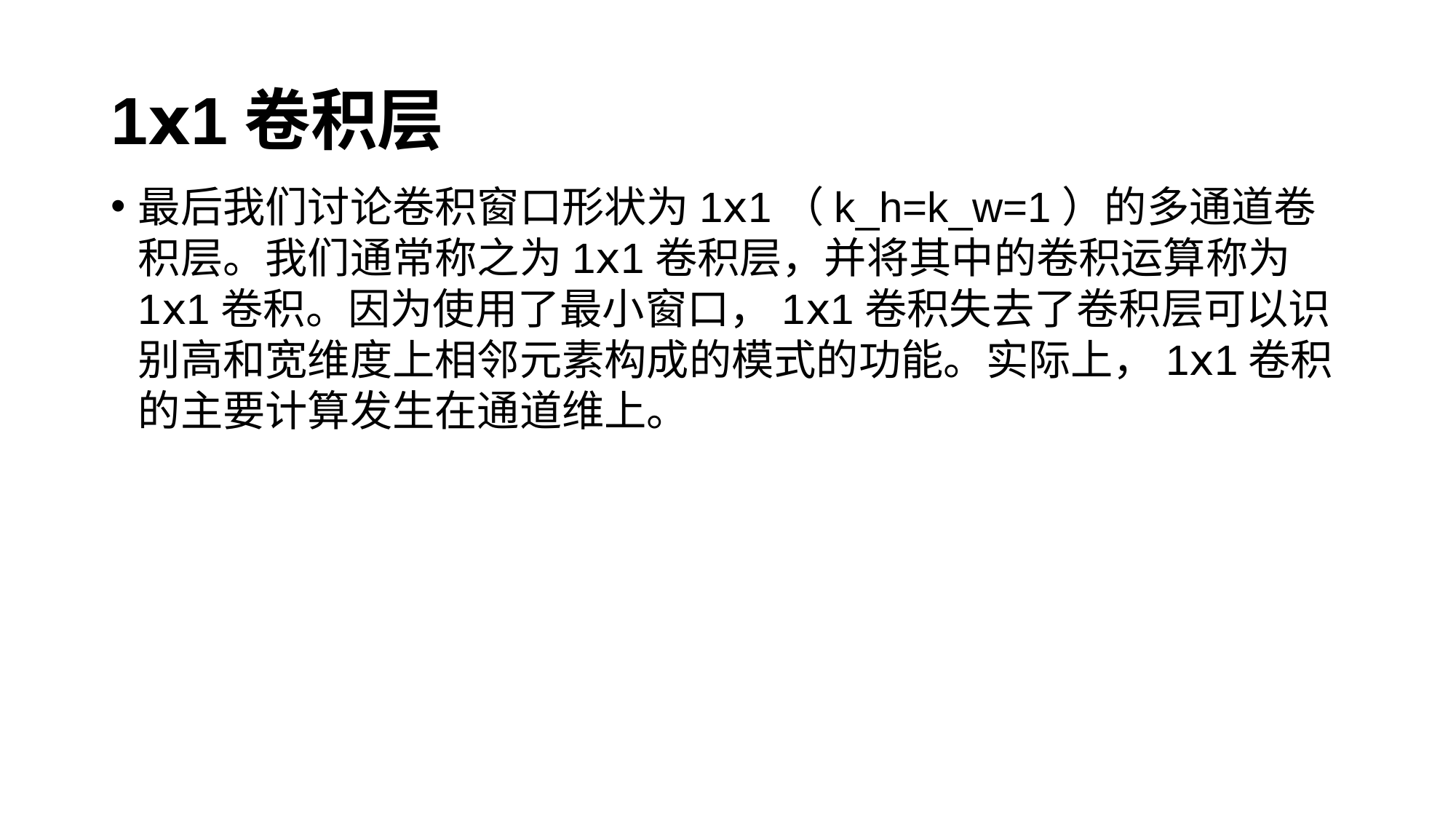

# 1ⅹ1卷积层
最后我们讨论卷积窗口形状为1ⅹ1（k_h=k_w=1）的多通道卷积层。我们通常称之为1ⅹ1卷积层，并将其中的卷积运算称为1ⅹ1卷积。因为使用了最小窗口，1ⅹ1卷积失去了卷积层可以识别高和宽维度上相邻元素构成的模式的功能。实际上，1ⅹ1卷积的主要计算发生在通道维上。